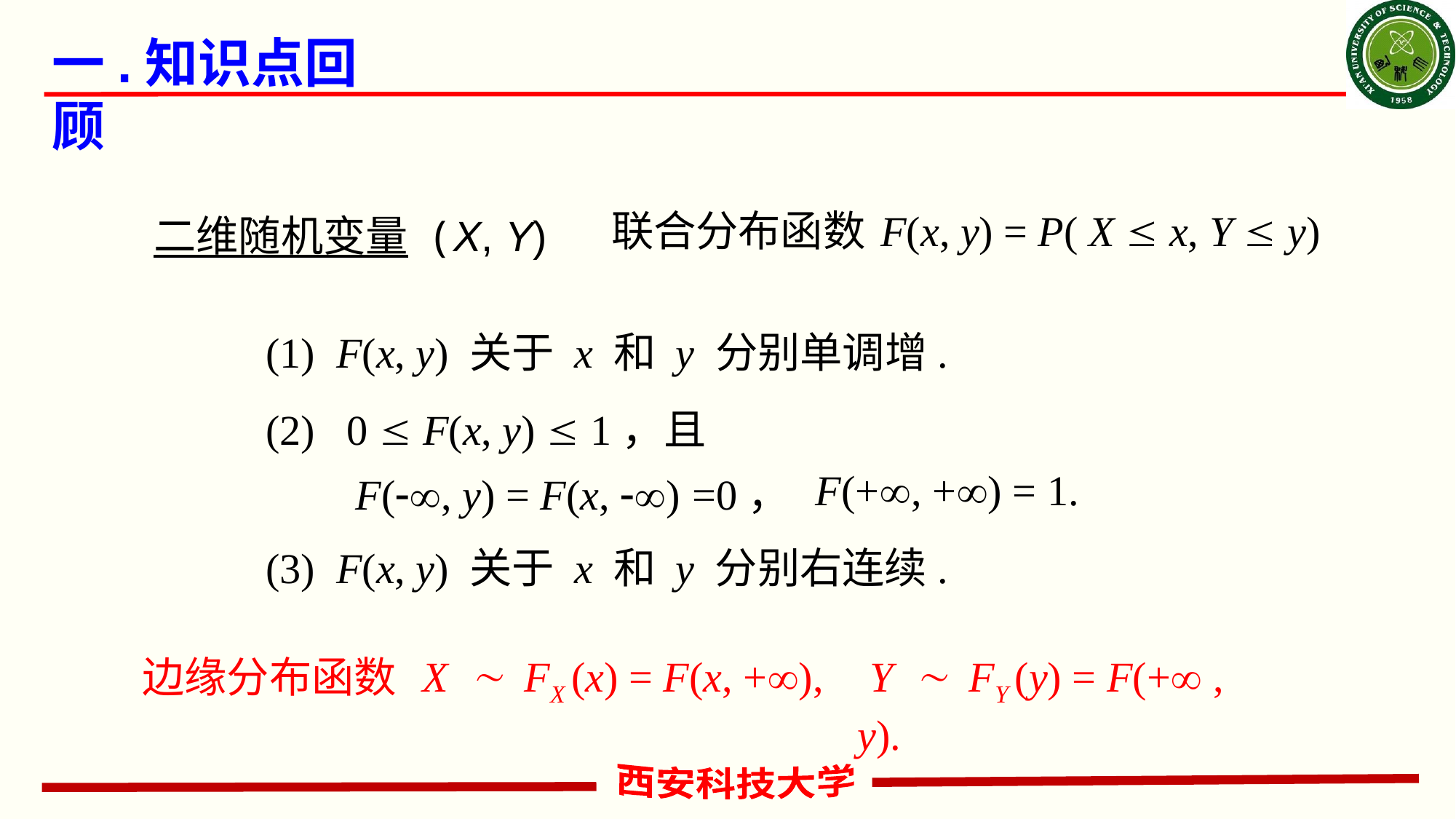

# 一.知识点回顾
二维随机变量 (X, Y)
联合分布函数
F(x, y) = P( X ≤ x, Y ≤ y)
(1)  F(x, y) 关于 x 和 y 分别单调增.
(2)   0 ≤ F(x, y) ≤ 1，且
F(−∞, y) = F(x, −∞) =0，
F(+∞, +∞) = 1.
(3)  F(x, y) 关于 x 和 y 分别右连续.

 X  ∼  FX (x) = F(x, +∞),
 Y  ∼  FY (y) = F(+∞ ,  y).
边缘分布函数